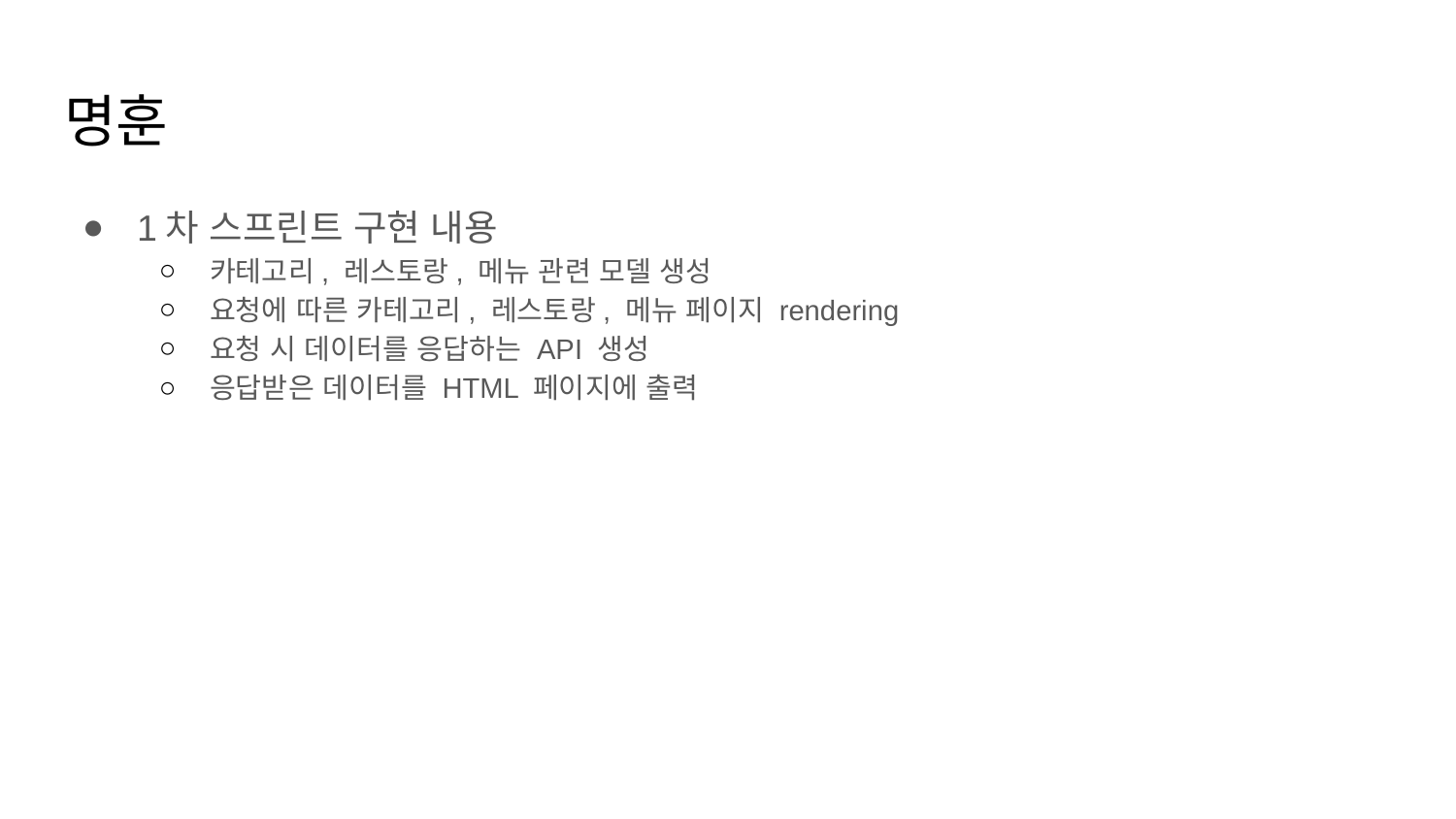

# 명훈
1차 스프린트 구현 내용
카테고리, 레스토랑, 메뉴 관련 모델 생성
요청에 따른 카테고리, 레스토랑, 메뉴 페이지 rendering
요청 시 데이터를 응답하는 API 생성
응답받은 데이터를 HTML 페이지에 출력